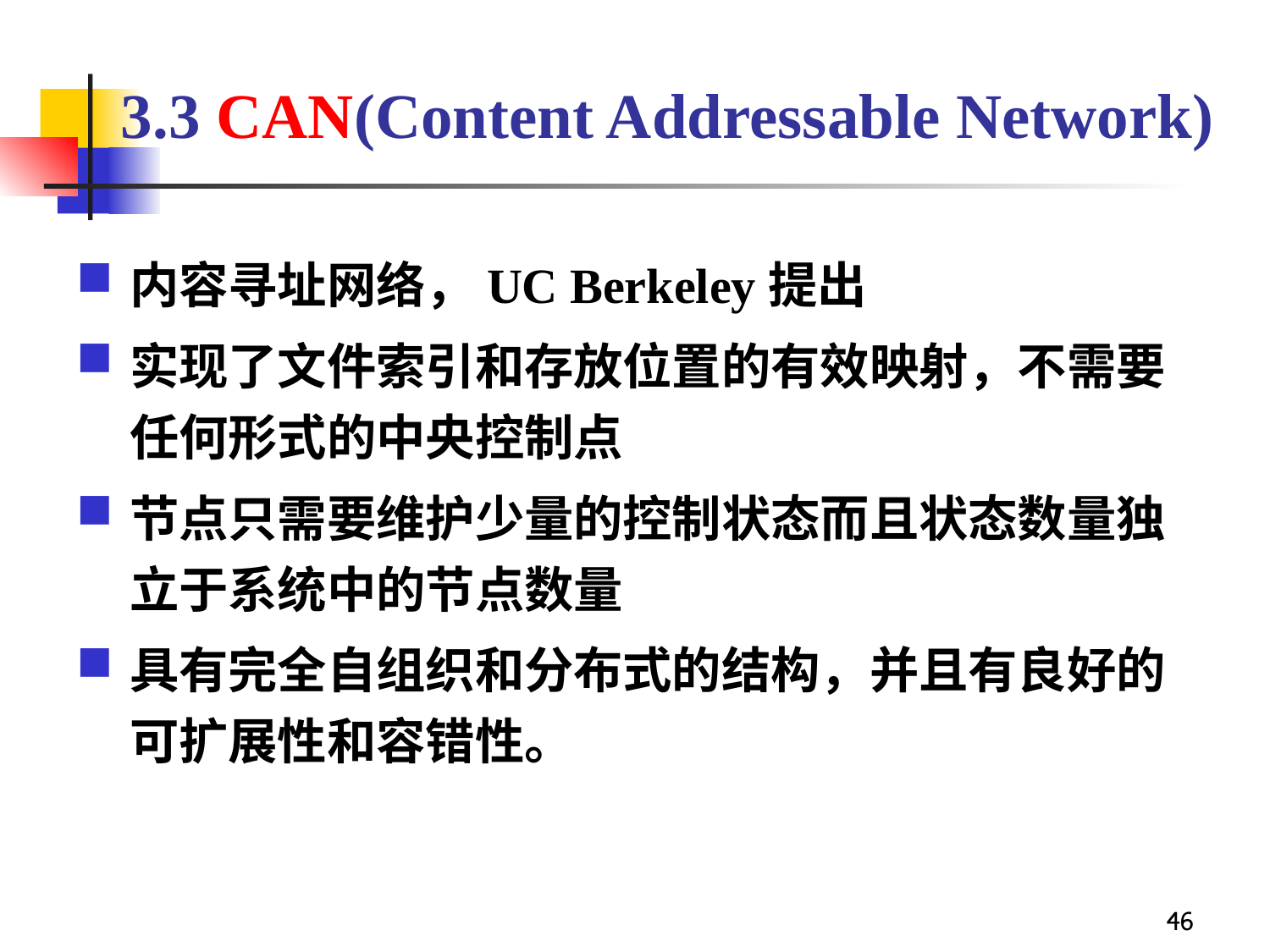

# 3.3 CAN(Content Addressable Network)
内容寻址网络，UC Berkeley提出
实现了文件索引和存放位置的有效映射，不需要任何形式的中央控制点
节点只需要维护少量的控制状态而且状态数量独立于系统中的节点数量
具有完全自组织和分布式的结构，并且有良好的可扩展性和容错性。
46